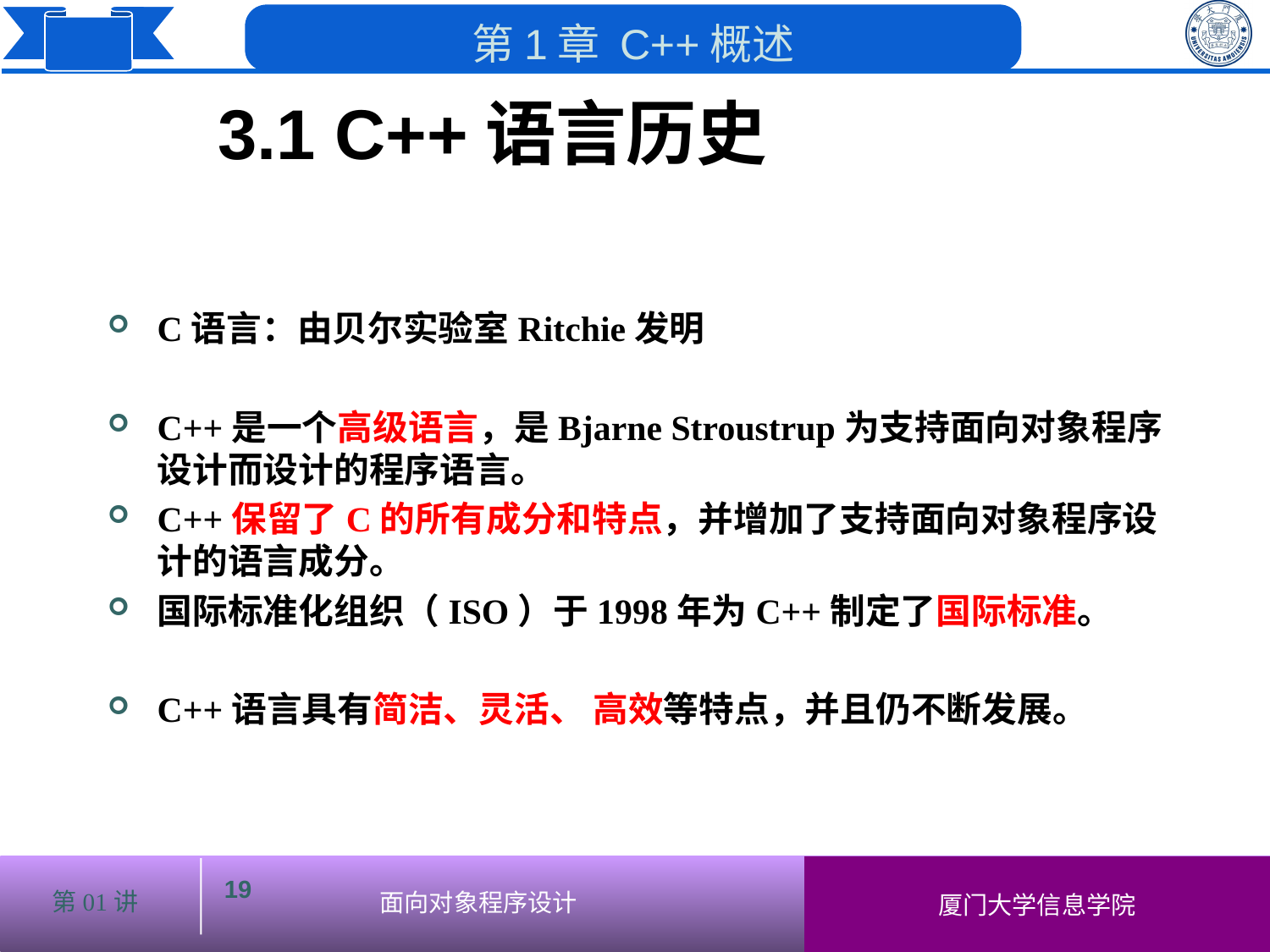

3.1 C++语言历史
C语言：由贝尔实验室Ritchie发明

C++是一个高级语言，是Bjarne Stroustrup为支持面向对象程序设计而设计的程序语言。
C++保留了C的所有成分和特点，并增加了支持面向对象程序设计的语言成分。
国际标准化组织（ISO）于1998年为C++制定了国际标准。

C++语言具有简洁、灵活、 高效等特点，并且仍不断发展。
19